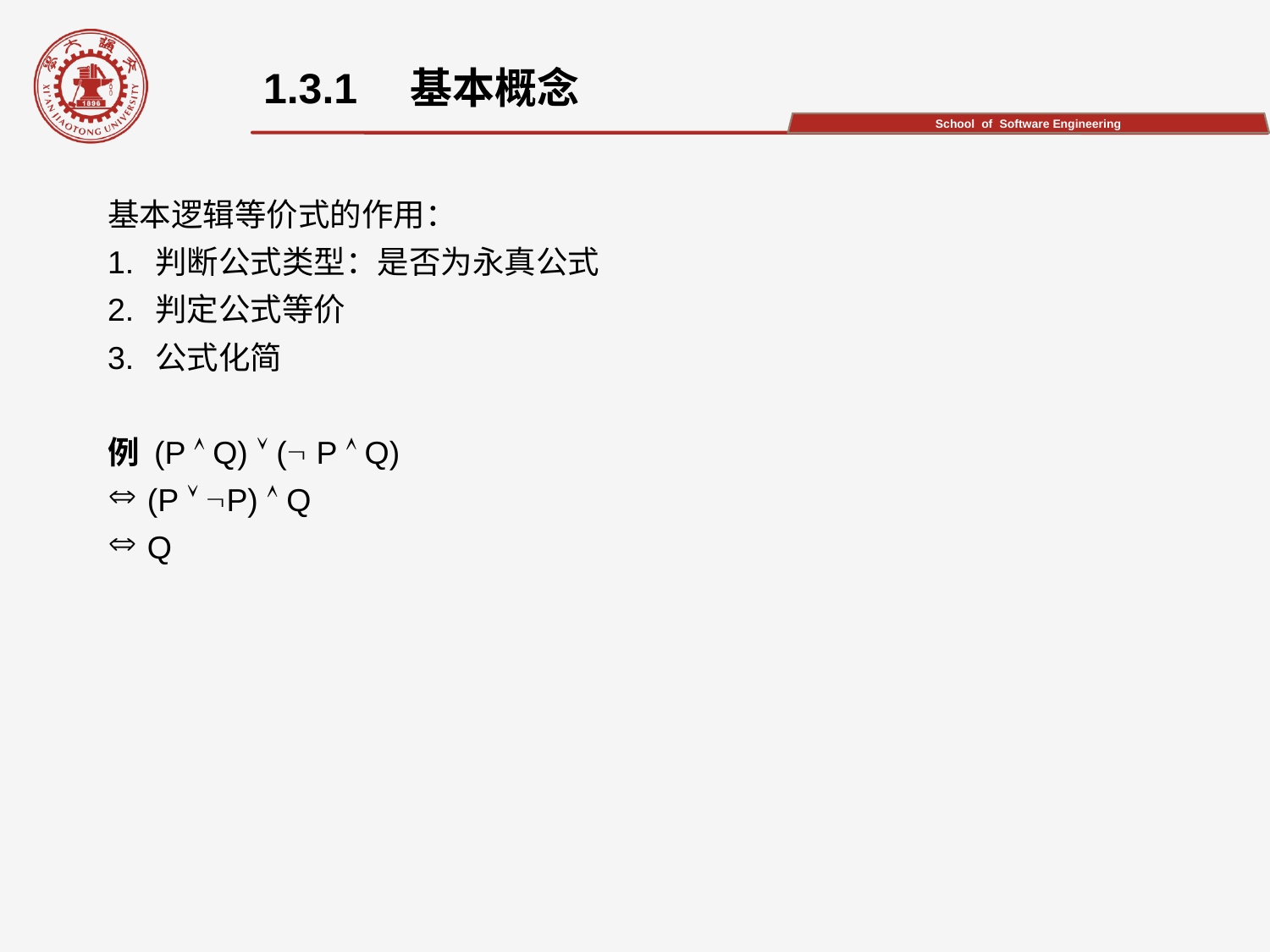

1.3.1　基本概念
基本逻辑等价式的作用：
判断公式类型：是否为永真公式
判定公式等价
公式化简

例 (P ∧ Q) ∨ (¬ P ∧ Q)
(P ∨ ¬P) ∧ Q
Q